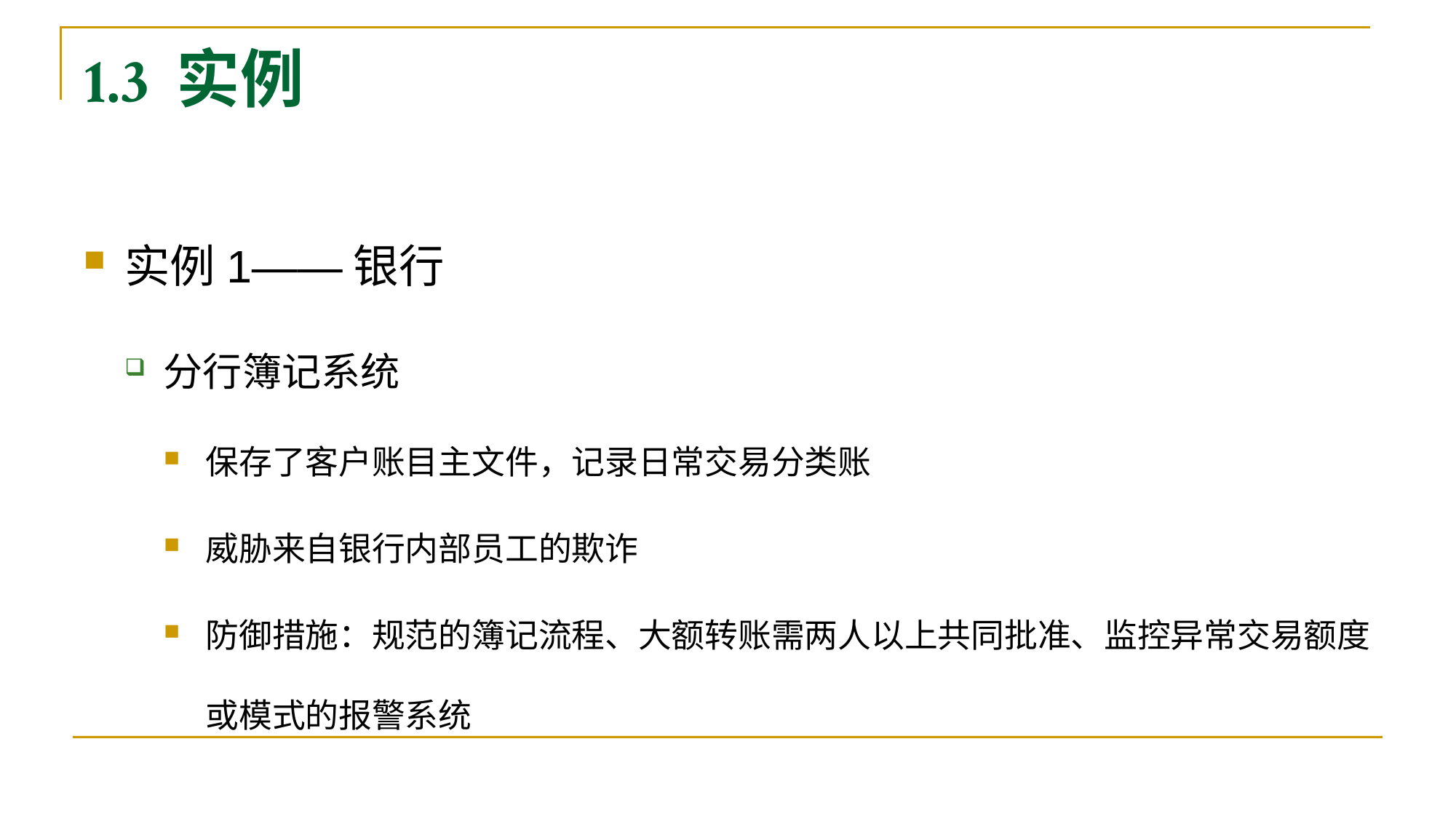

# 1.3 实例
实例1——银行
分行簿记系统
保存了客户账目主文件，记录日常交易分类账
威胁来自银行内部员工的欺诈
防御措施：规范的簿记流程、大额转账需两人以上共同批准、监控异常交易额度或模式的报警系统